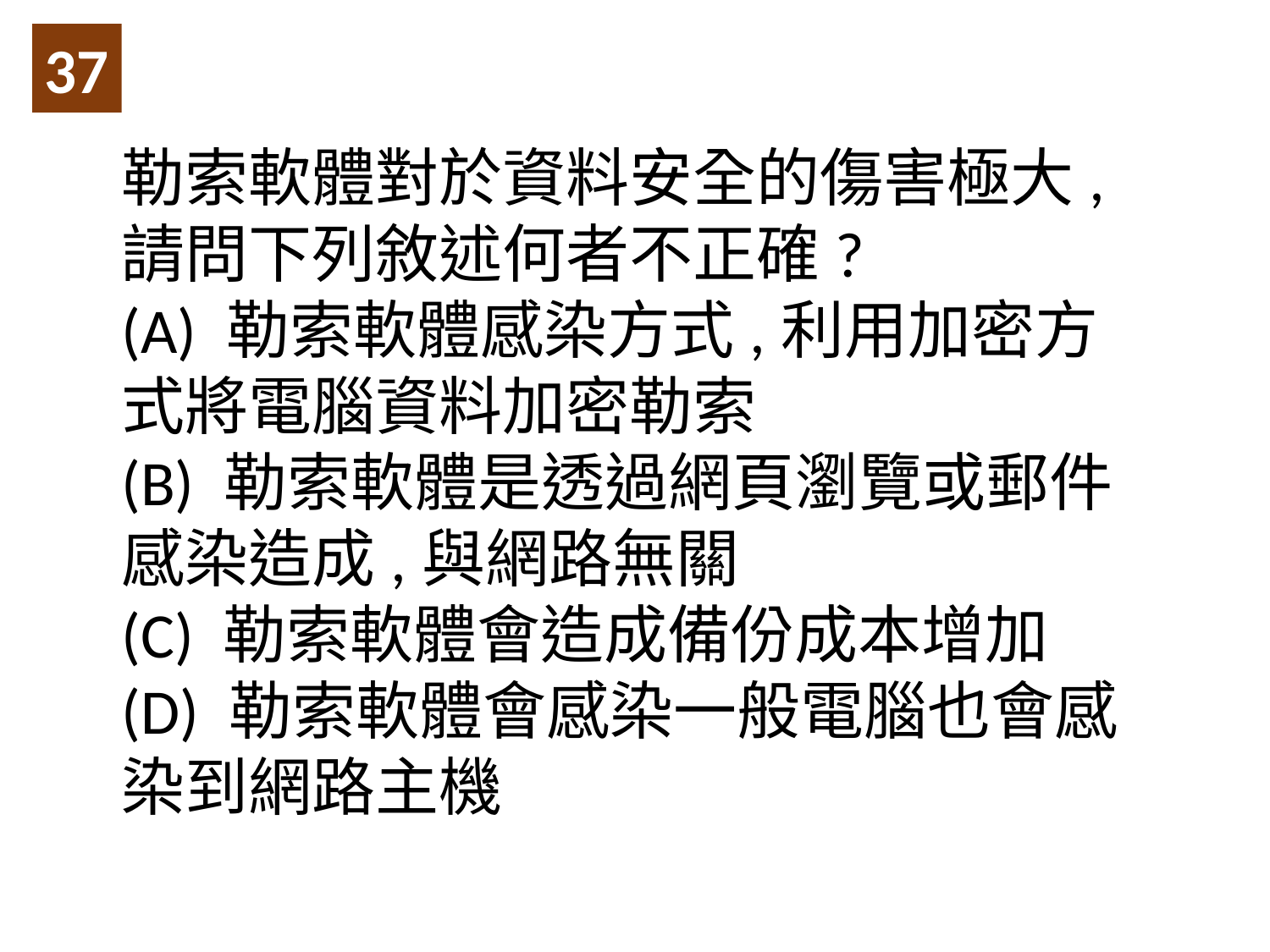

37
勒索軟體對於資料安全的傷害極大,請問下列敘述何者不正確?
(A) 勒索軟體感染方式,利用加密方式將電腦資料加密勒索
(B) 勒索軟體是透過網頁瀏覽或郵件感染造成,與網路無關
(C) 勒索軟體會造成備份成本增加
(D) 勒索軟體會感染一般電腦也會感染到網路主機